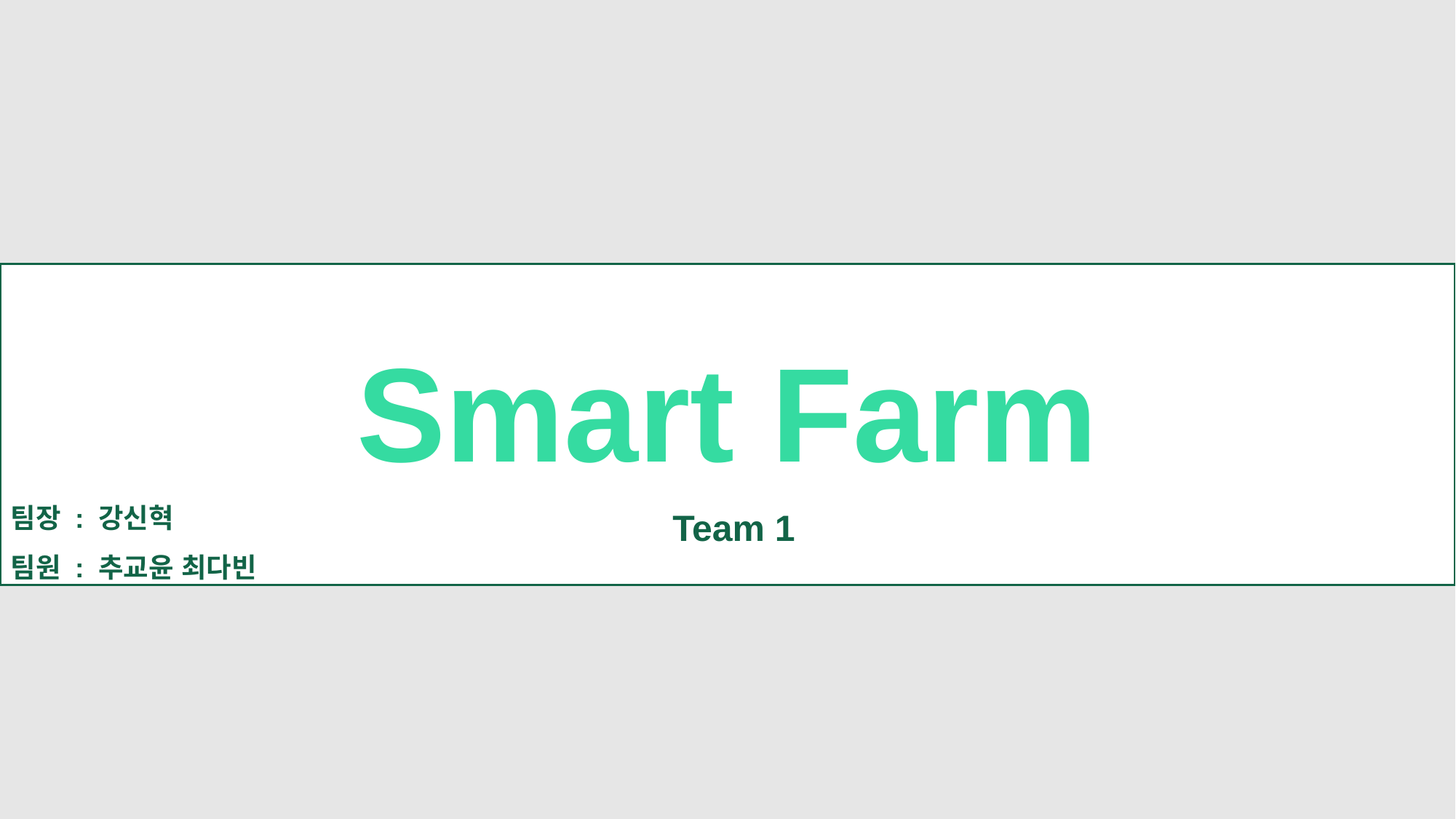

Smart Farm
Smart Farm
Team 1
팀장 : 강신혁
팀원 : 추교윤 최다빈